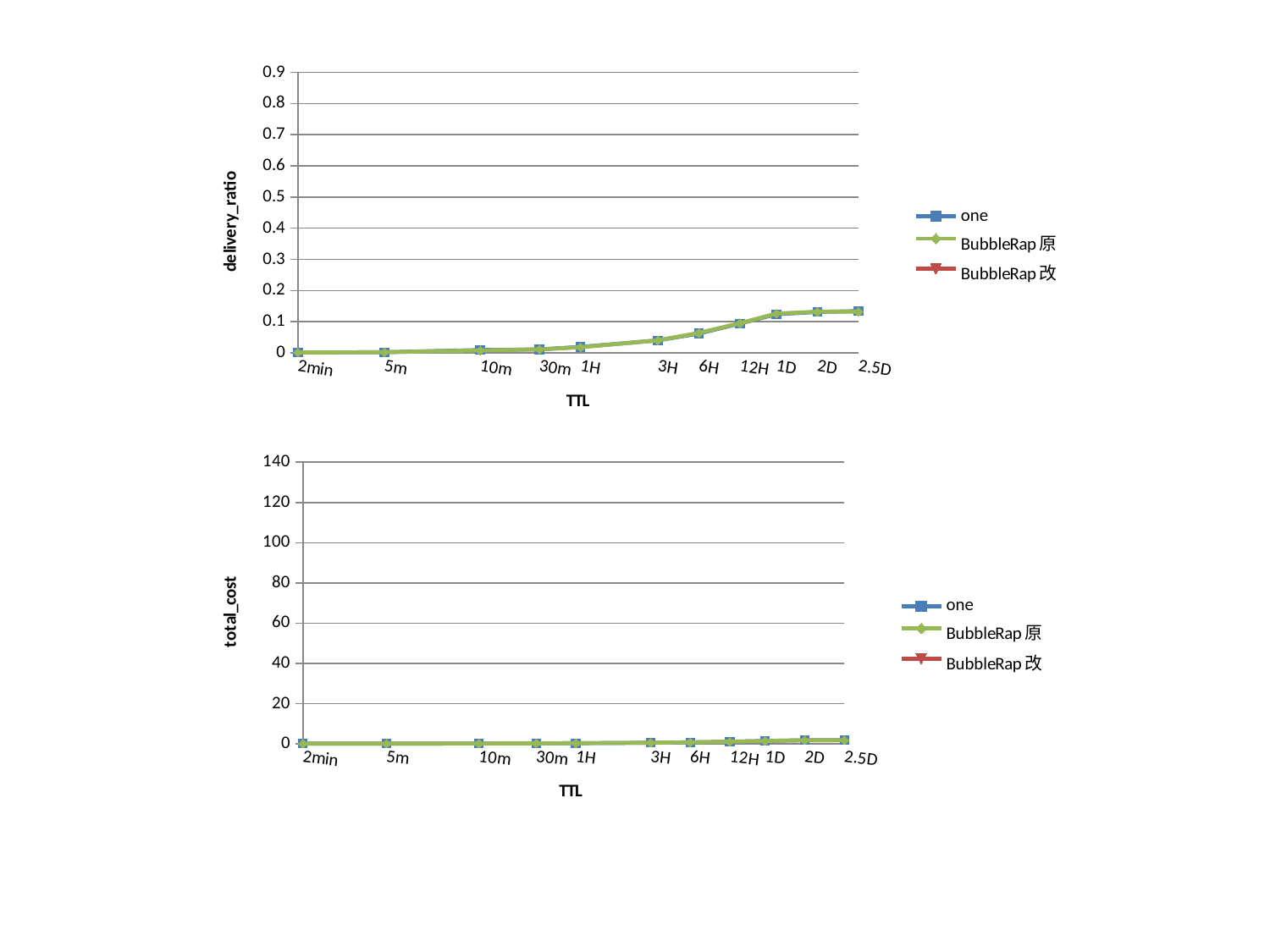

### Chart

| Category | one | BubbleRap原 | BubbleRap改 |
|---|---|---|---|
| 2min | 0.001 | 0.001 | None |
|  | None | None | None |
|  | None | None | None |
|  | None | None | None |
|  | None | None | None |
|  | None | None | None |
|  | None | None | None |
|  | None | None | None |
|  | None | None | None |
|  | None | None | None |
|  | None | None | None |
|  | None | None | None |
|  | None | None | None |
|  | None | None | None |
|  | None | None | None |
|  | None | None | None |
|  | None | None | None |
|  | None | None | None |
|  | None | None | None |
| 5m | 0.002 | 0.002 | None |
|  | None | None | None |
|  | None | None | None |
|  | None | None | None |
|  | None | None | None |
|  | None | None | None |
|  | None | None | None |
|  | None | None | None |
|  | None | None | None |
|  | None | None | None |
|  | None | None | None |
|  | None | None | None |
|  | None | None | None |
|  | None | None | None |
|  | None | None | None |
|  | None | None | None |
|  | None | None | None |
|  | None | None | None |
|  | None | None | None |
|  | None | None | None |
|  | None | None | None |
| 10m | 0.009 | 0.008 | None |
|  | None | None | None |
|  | None | None | None |
|  | None | None | None |
|  | None | None | None |
|  | None | None | None |
|  | None | None | None |
|  | None | None | None |
|  | None | None | None |
|  | None | None | None |
|  | None | None | None |
|  | None | None | None |
|  | None | None | None |
| 30m | 0.011 | 0.011 | None |
|  | None | None | None |
|  | None | None | None |
|  | None | None | None |
|  | None | None | None |
|  | None | None | None |
|  | None | None | None |
|  | None | None | None |
|  | None | None | None |
| 1H | 0.019 | 0.018 | None |
|  | None | None | None |
|  | None | None | None |
|  | None | None | None |
|  | None | None | None |
|  | None | None | None |
|  | None | None | None |
|  | None | None | None |
|  | None | None | None |
|  | None | None | None |
|  | None | None | None |
|  | None | None | None |
|  | None | None | None |
|  | None | None | None |
|  | None | None | None |
|  | None | None | None |
|  | None | None | None |
| 3H | 0.04 | 0.04 | None |
|  | None | None | None |
|  | None | None | None |
|  | None | None | None |
|  | None | None | None |
|  | None | None | None |
|  | None | None | None |
|  | None | None | None |
|  | None | None | None |
| 6H | 0.062 | 0.064 | None |
|  | None | None | None |
|  | None | None | None |
|  | None | None | None |
|  | None | None | None |
|  | None | None | None |
|  | None | None | None |
|  | None | None | None |
|  | None | None | None |
| 12H | 0.094 | 0.095 | None |
|  | None | None | None |
|  | None | None | None |
|  | None | None | None |
|  | None | None | None |
|  | None | None | None |
|  | None | None | None |
|  | None | None | None |
| 1D | 0.124 | 0.126 | None |
|  | None | None | None |
|  | None | None | None |
|  | None | None | None |
|  | None | None | None |
|  | None | None | None |
|  | None | None | None |
|  | None | None | None |
|  | None | None | None |
| 2D | 0.131 | 0.132 | None |
|  | None | None | None |
|  | None | None | None |
|  | None | None | None |
|  | None | None | None |
|  | None | None | None |
|  | None | None | None |
|  | None | None | None |
|  | None | None | None |
| 2.5D | 0.134 | 0.132 | None |

### Chart

| Category | one | BubbleRap原 | BubbleRap改 |
|---|---|---|---|
|  | 0.1 | 0.101 | None |
|  | None | None | None |
|  | None | None | None |
|  | None | None | None |
|  | None | None | None |
|  | None | None | None |
|  | None | None | None |
|  | None | None | None |
|  | None | None | None |
|  | None | None | None |
|  | None | None | None |
|  | None | None | None |
|  | None | None | None |
|  | None | None | None |
|  | None | None | None |
|  | None | None | None |
|  | None | None | None |
|  | None | None | None |
|  | None | None | None |
|  | 0.137 | 0.132 | None |
|  | None | None | None |
|  | None | None | None |
|  | None | None | None |
|  | None | None | None |
|  | None | None | None |
|  | None | None | None |
|  | None | None | None |
|  | None | None | None |
|  | None | None | None |
|  | None | None | None |
|  | None | None | None |
|  | None | None | None |
|  | None | None | None |
|  | None | None | None |
|  | None | None | None |
|  | None | None | None |
|  | None | None | None |
|  | None | None | None |
|  | None | None | None |
|  | None | None | None |
|  | 0.181 | 0.176 | None |
|  | None | None | None |
|  | None | None | None |
|  | None | None | None |
|  | None | None | None |
|  | None | None | None |
|  | None | None | None |
|  | None | None | None |
|  | None | None | None |
|  | None | None | None |
|  | None | None | None |
|  | None | None | None |
|  | None | None | None |
|  | 0.251 | 0.256 | None |
|  | None | None | None |
|  | None | None | None |
|  | None | None | None |
|  | None | None | None |
|  | None | None | None |
|  | None | None | None |
|  | None | None | None |
|  | None | None | None |
|  | 0.331 | 0.327 | None |
|  | None | None | None |
|  | None | None | None |
|  | None | None | None |
|  | None | None | None |
|  | None | None | None |
|  | None | None | None |
|  | None | None | None |
|  | None | None | None |
|  | None | None | None |
|  | None | None | None |
|  | None | None | None |
|  | None | None | None |
|  | None | None | None |
|  | None | None | None |
|  | None | None | None |
|  | None | None | None |
|  | 0.562 | 0.574 | None |
|  | None | None | None |
|  | None | None | None |
|  | None | None | None |
|  | None | None | None |
|  | None | None | None |
|  | None | None | None |
|  | None | None | None |
|  | None | None | None |
|  | 0.786 | 0.782 | None |
|  | None | None | None |
|  | None | None | None |
|  | None | None | None |
|  | None | None | None |
|  | None | None | None |
|  | None | None | None |
|  | None | None | None |
|  | None | None | None |
|  | 1.085 | 1.084 | None |
|  | None | None | None |
|  | None | None | None |
|  | None | None | None |
|  | None | None | None |
|  | None | None | None |
|  | None | None | None |
|  | None | None | None |
|  | 1.449 | 1.48 | None |
|  | None | None | None |
|  | None | None | None |
|  | None | None | None |
|  | None | None | None |
|  | None | None | None |
|  | None | None | None |
|  | None | None | None |
|  | None | None | None |
|  | 1.798 | 1.809 | None |
|  | None | None | None |
|  | None | None | None |
|  | None | None | None |
|  | None | None | None |
|  | None | None | None |
|  | None | None | None |
|  | None | None | None |
|  | None | None | None |
|  | 1.852 | 1.876 | None |